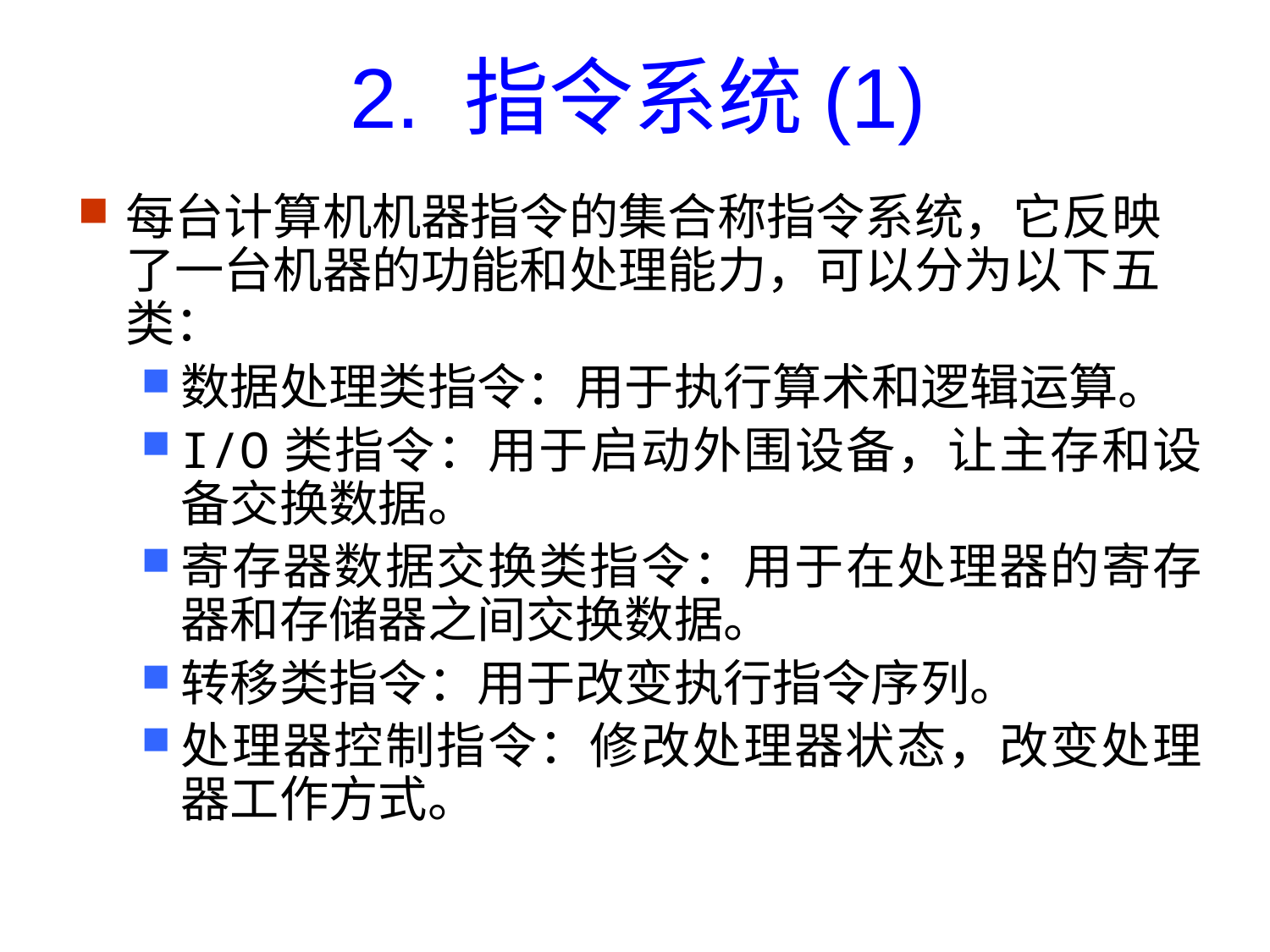

# 2. 指令系统(1)
每台计算机机器指令的集合称指令系统，它反映了一台机器的功能和处理能力，可以分为以下五类：
数据处理类指令：用于执行算术和逻辑运算。
I/O类指令：用于启动外围设备，让主存和设备交换数据。
寄存器数据交换类指令：用于在处理器的寄存器和存储器之间交换数据。
转移类指令：用于改变执行指令序列。
处理器控制指令：修改处理器状态，改变处理器工作方式。